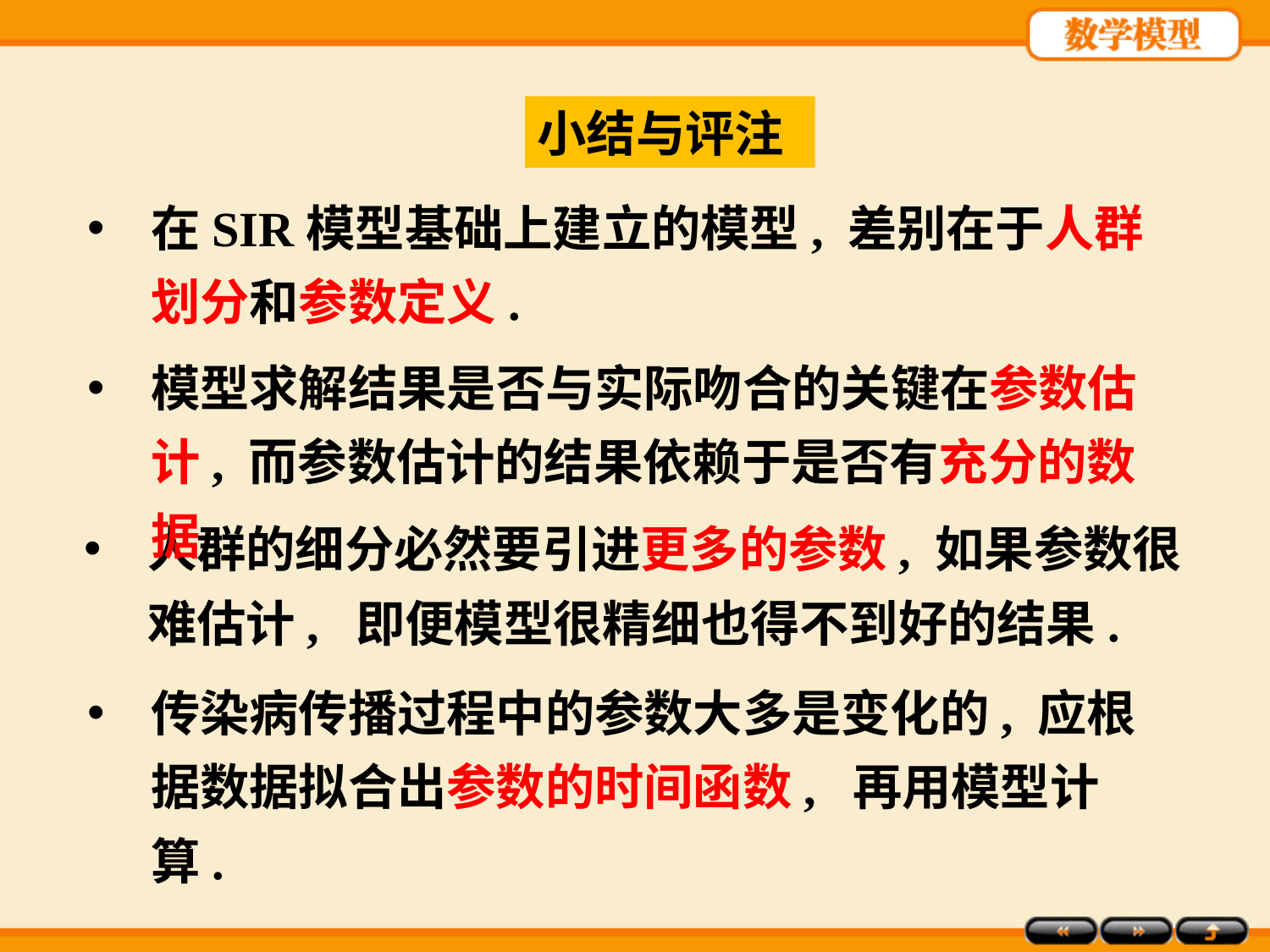

小结与评注
在SIR模型基础上建立的模型, 差别在于人群划分和参数定义.
模型求解结果是否与实际吻合的关键在参数估计, 而参数估计的结果依赖于是否有充分的数据.
人群的细分必然要引进更多的参数, 如果参数很难估计,  即便模型很精细也得不到好的结果.
传染病传播过程中的参数大多是变化的, 应根据数据拟合出参数的时间函数,  再用模型计算.